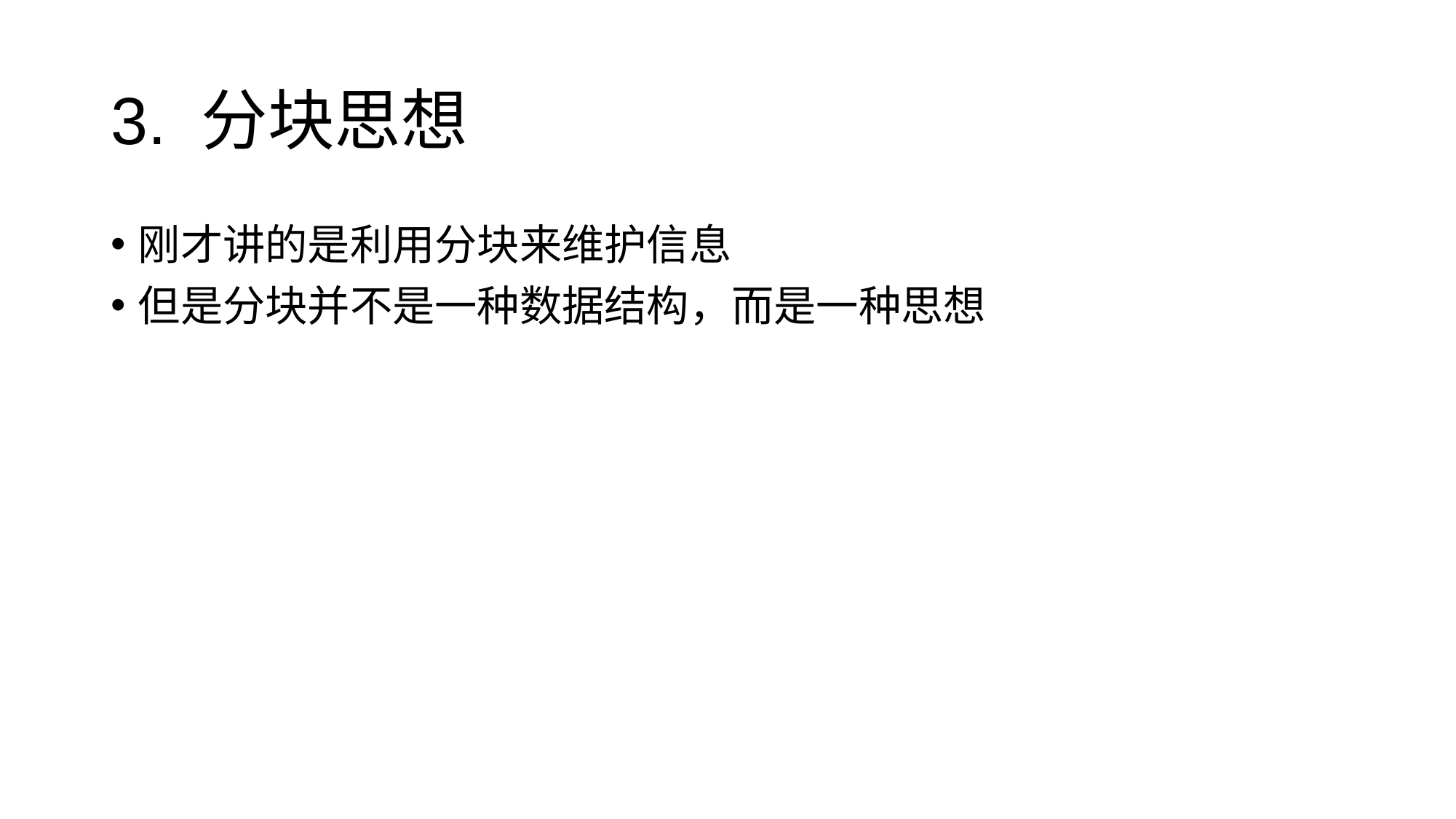

# 3. 分块思想
刚才讲的是利用分块来维护信息
但是分块并不是一种数据结构，而是一种思想